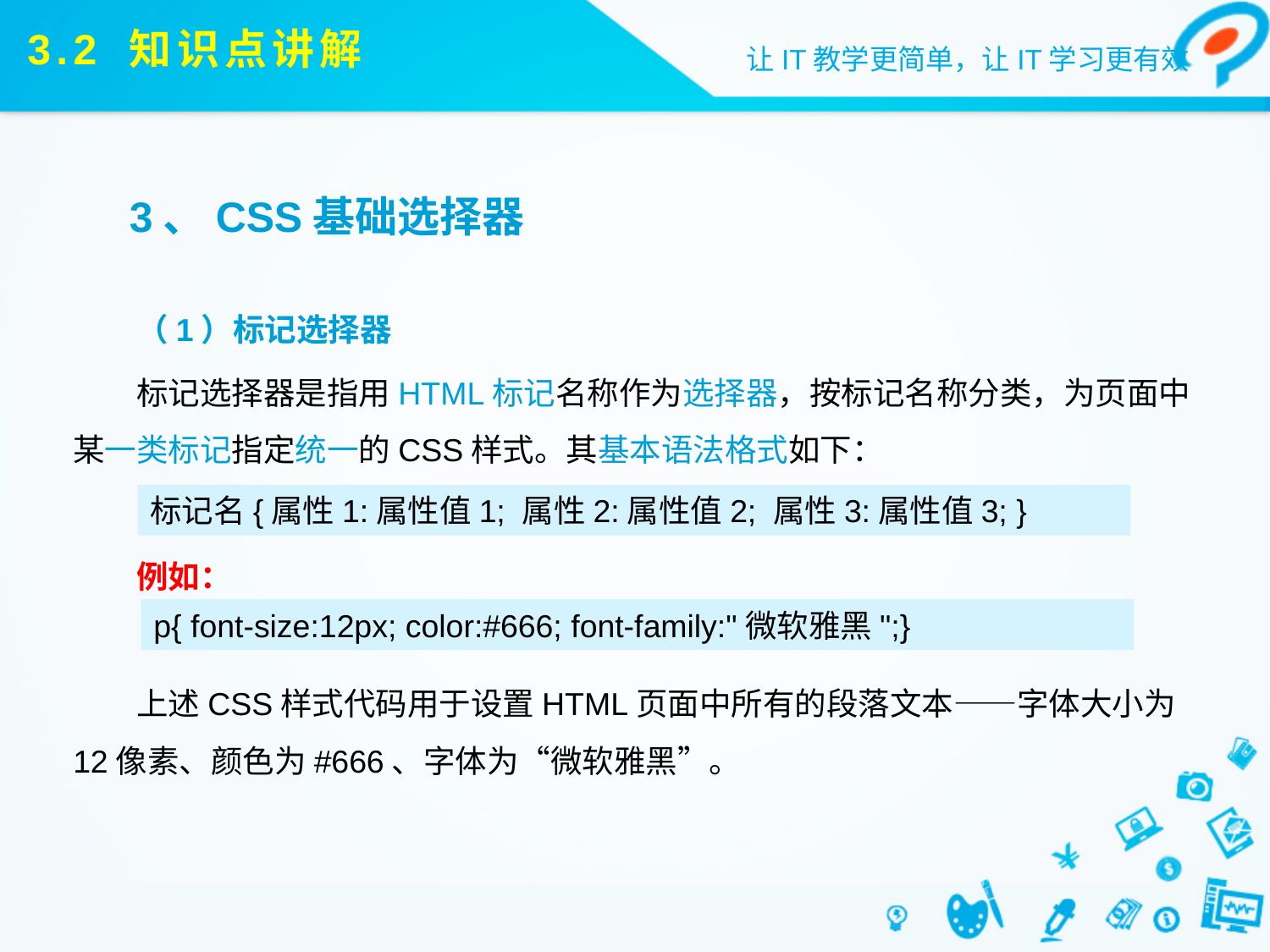

# 3.2 知识点讲解
3、CSS基础选择器
（1）标记选择器
标记选择器是指用HTML标记名称作为选择器，按标记名称分类，为页面中某一类标记指定统一的CSS样式。其基本语法格式如下：

例如：

上述CSS样式代码用于设置HTML页面中所有的段落文本——字体大小为12像素、颜色为#666、字体为“微软雅黑”。
标记名{属性1:属性值1; 属性2:属性值2; 属性3:属性值3; }
p{ font-size:12px; color:#666; font-family:"微软雅黑";}